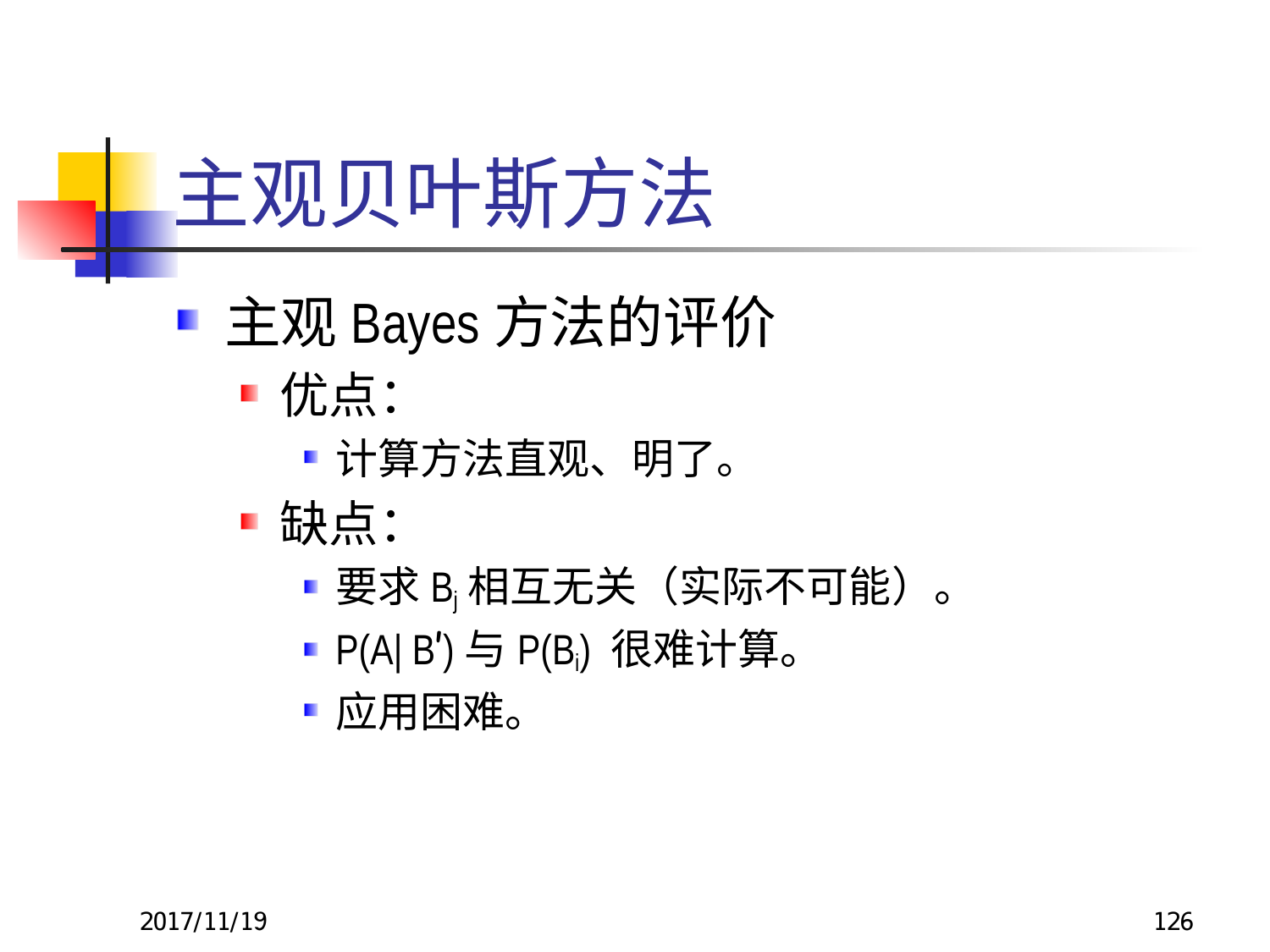

# 主观贝叶斯方法
主观Bayes方法的评价
优点：
计算方法直观、明了。
缺点：
要求Bj相互无关（实际不可能）。
P(A| B’)与P(Bi) 很难计算。
应用困难。
2017/11/19
126